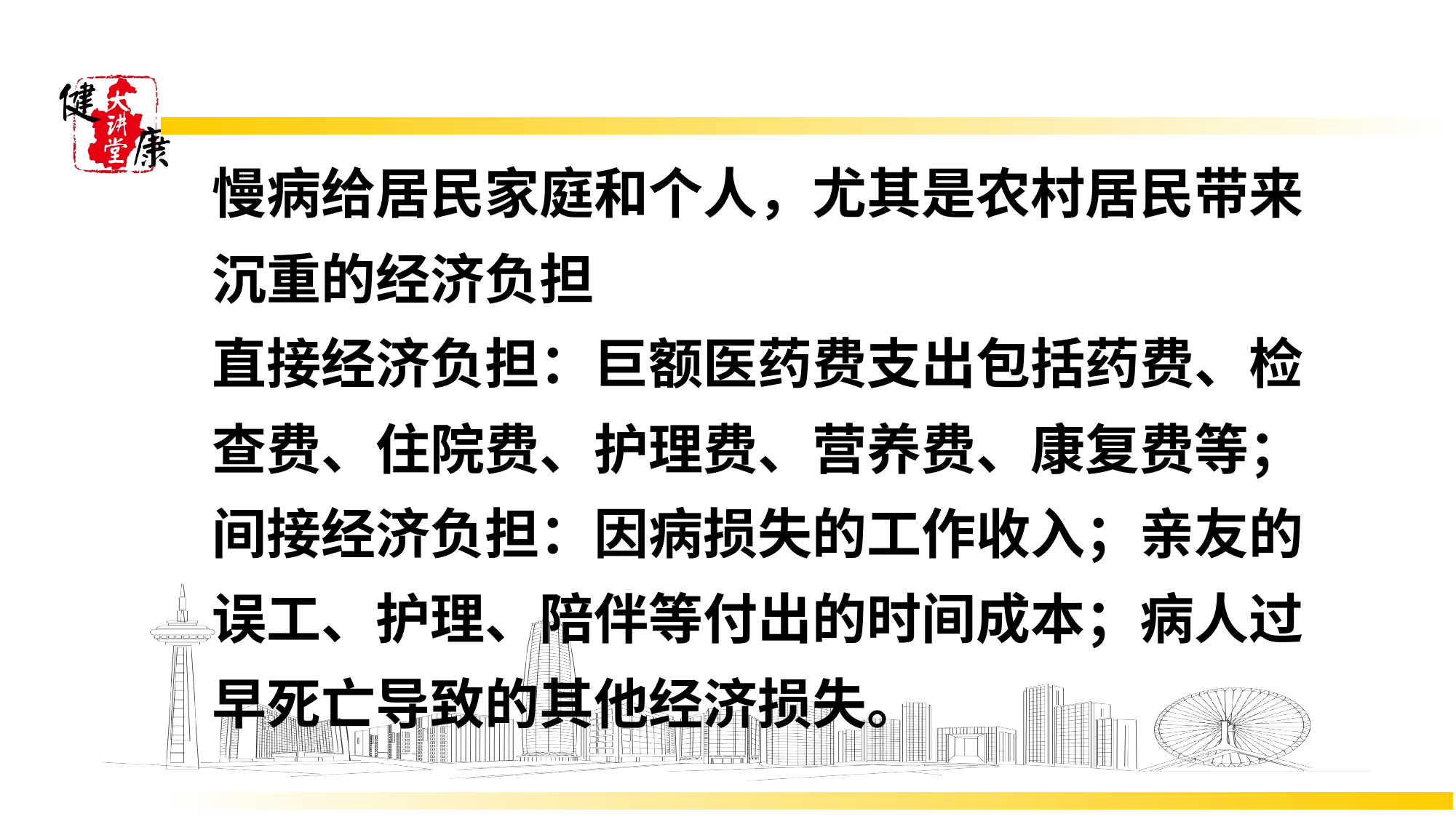

慢病给居民家庭和个人，尤其是农村居民带来沉重的经济负担
直接经济负担：巨额医药费支出包括药费、检查费、住院费、护理费、营养费、康复费等；
间接经济负担：因病损失的工作收入；亲友的误工、护理、陪伴等付出的时间成本；病人过早死亡导致的其他经济损失。